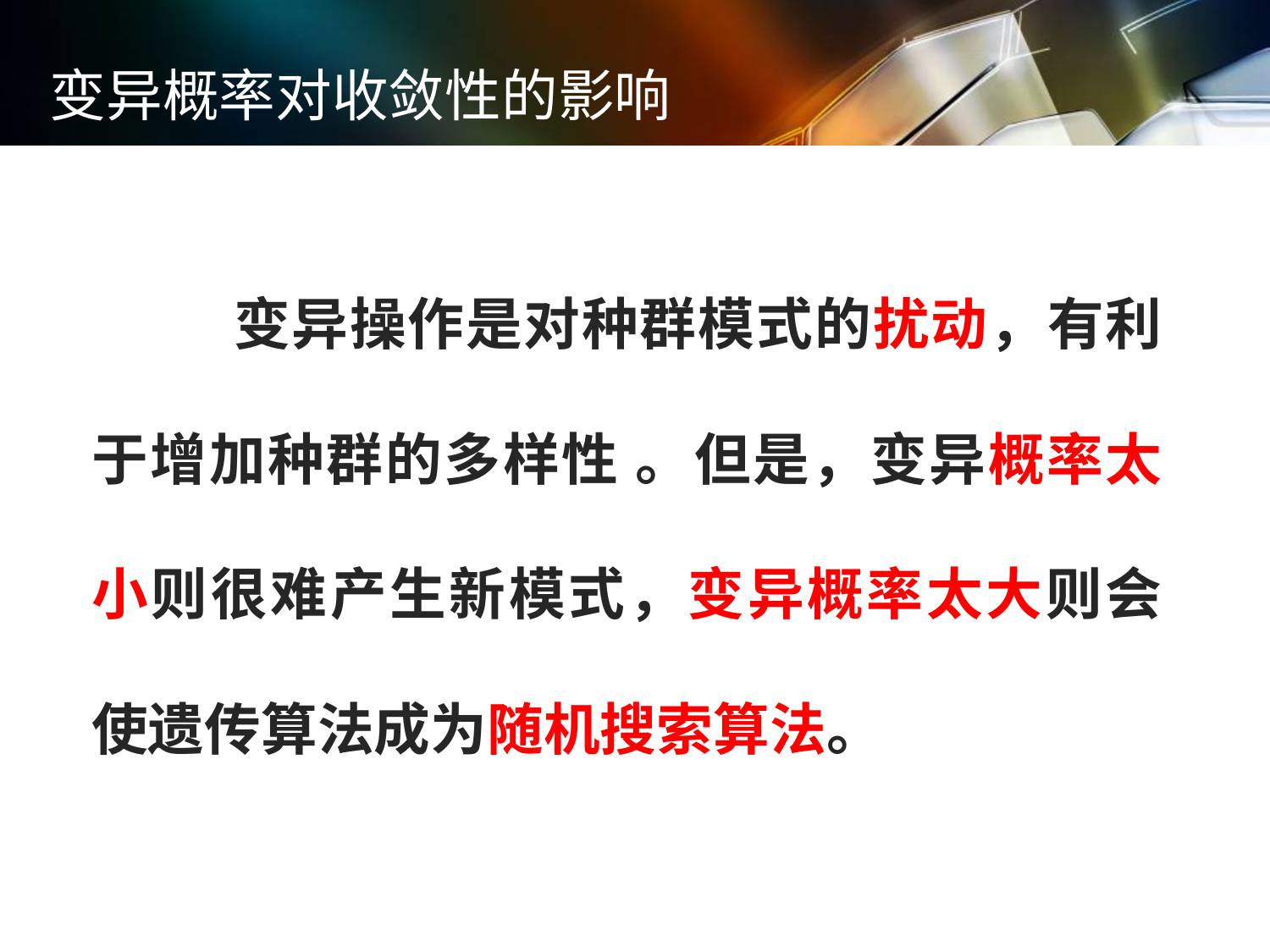

变异概率对收敛性的影响
            变异操作是对种群模式的扰动，有利于增加种群的多样性 。但是，变异概率太小则很难产生新模式，变异概率太大则会使遗传算法成为随机搜索算法。